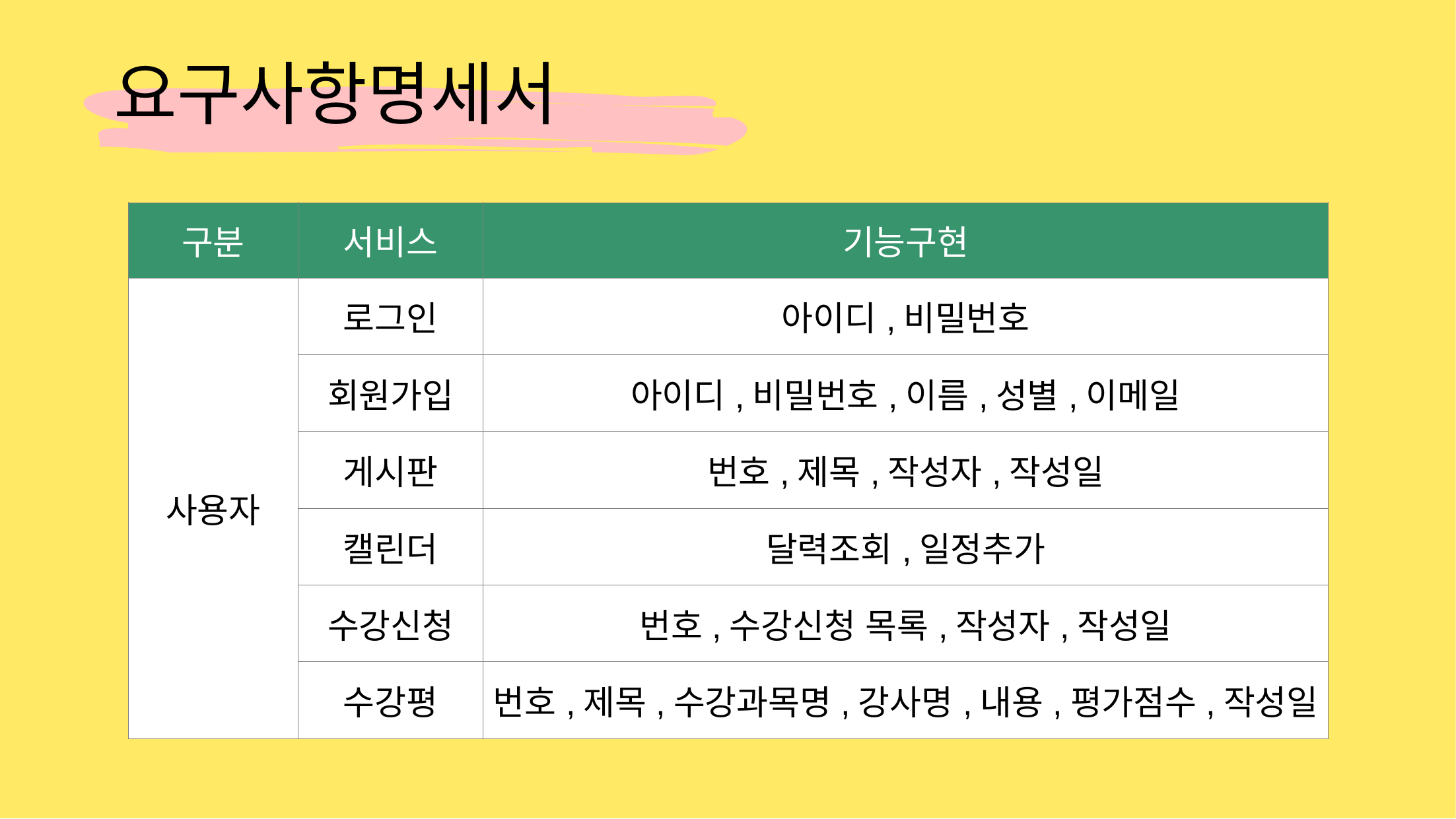

요구사항명세서

| 구분 | 서비스 | 기능구현 |
| --- | --- | --- |
| 사용자 | 로그인 | 아이디,비밀번호 |
|  | 회원가입 | 아이디,비밀번호,이름,성별,이메일 |
|  | 게시판 | 번호,제목,작성자,작성일 |
|  | 캘린더 | 달력조회,일정추가 |
|  | 수강신청 | 번호,수강신청 목록,작성자,작성일 |
|  | 수강평 | 번호,제목,수강과목명,강사명,내용,평가점수,작성일 |